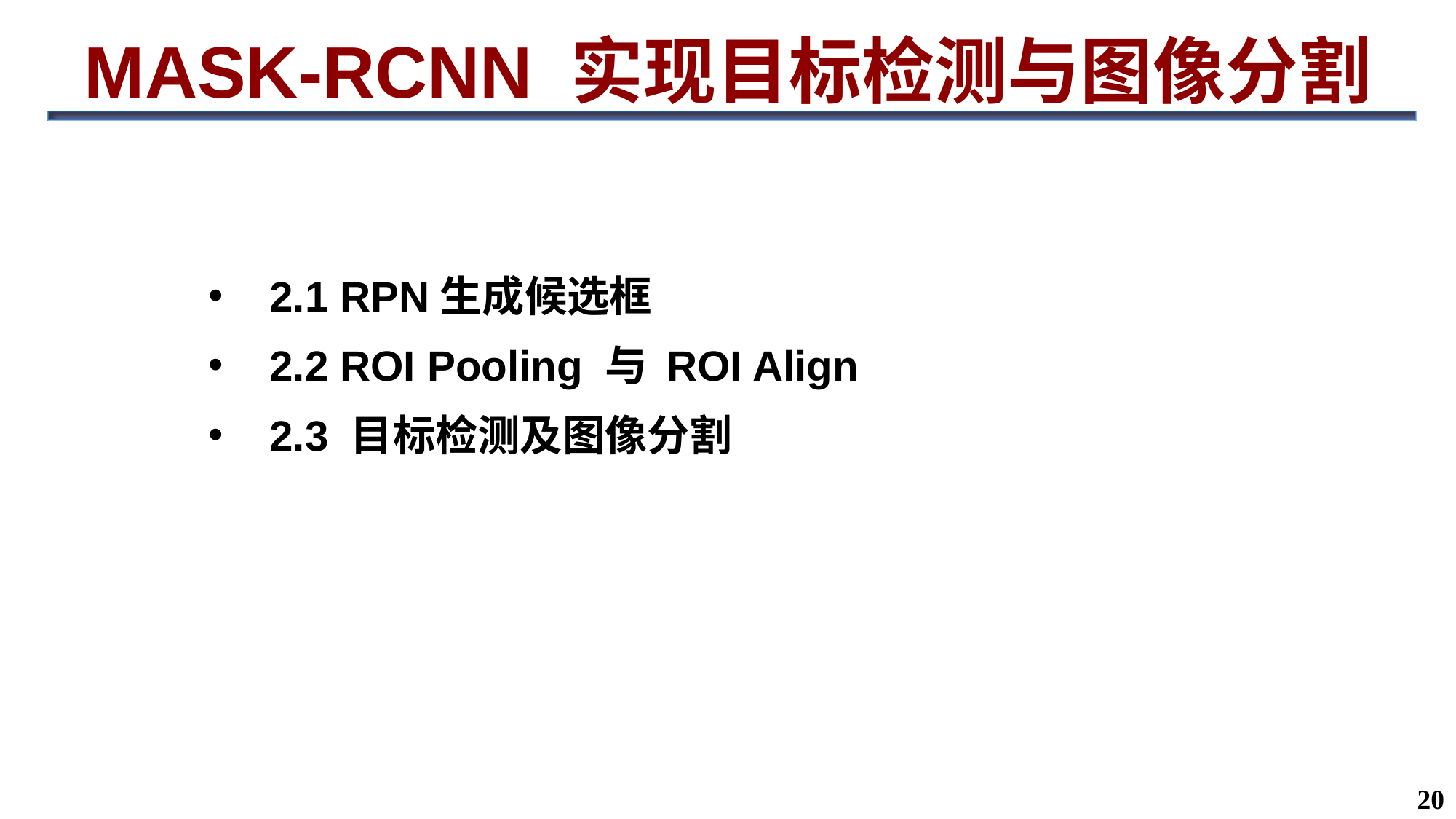

MASK-RCNN 实现目标检测与图像分割

2.1 RPN生成候选框
2.2 ROI Pooling 与 ROI Align
2.3 目标检测及图像分割
20